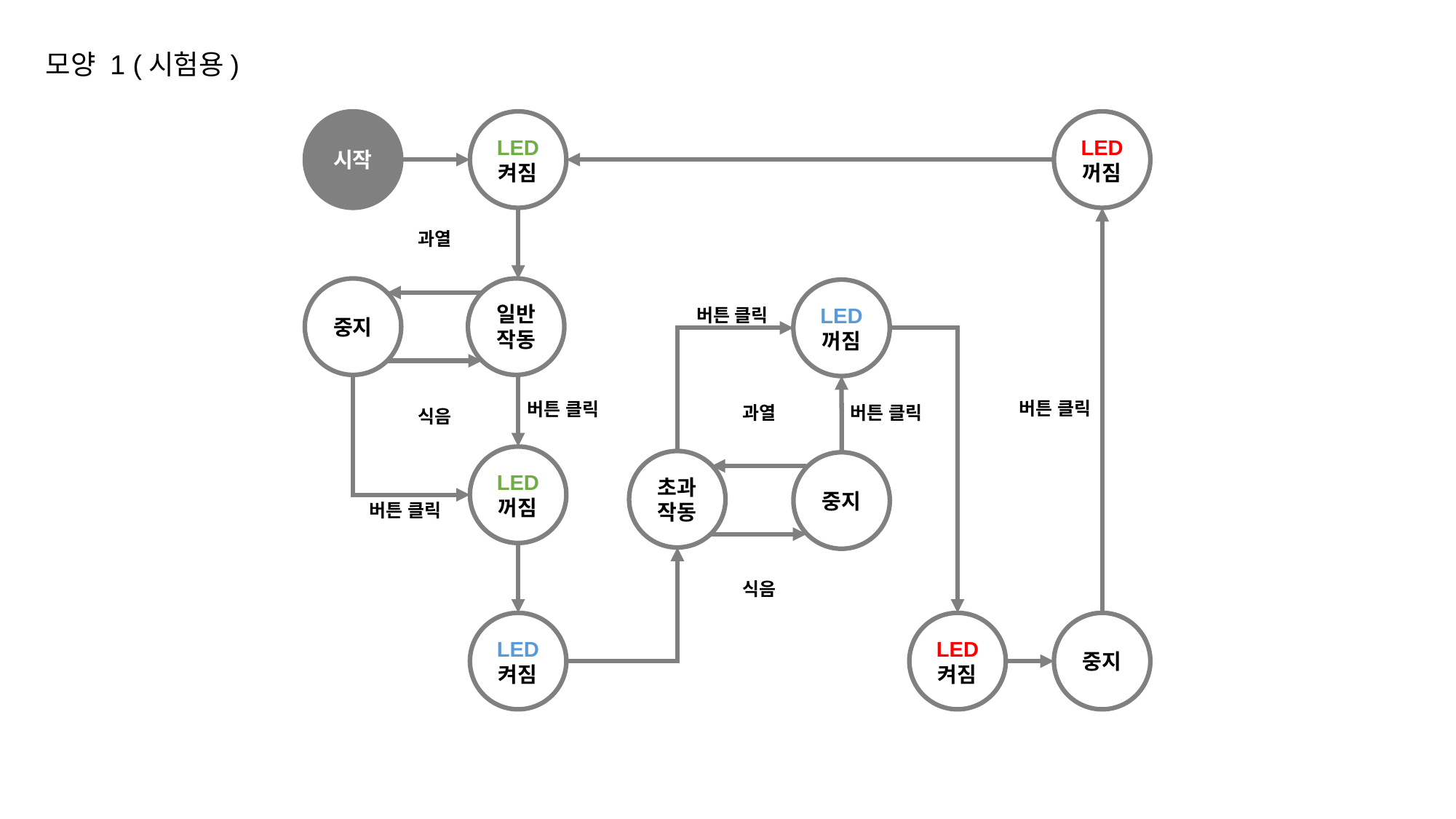

모양 1 (시험용)
시작
LED
켜짐
LED
꺼짐
과열
중지
일반
작동
LED
꺼짐
버튼 클릭
버튼 클릭
버튼 클릭
버튼 클릭
과열
식음
LED
꺼짐
초과
작동
중지
버튼 클릭
식음
중지
LED
켜짐
LED
켜짐